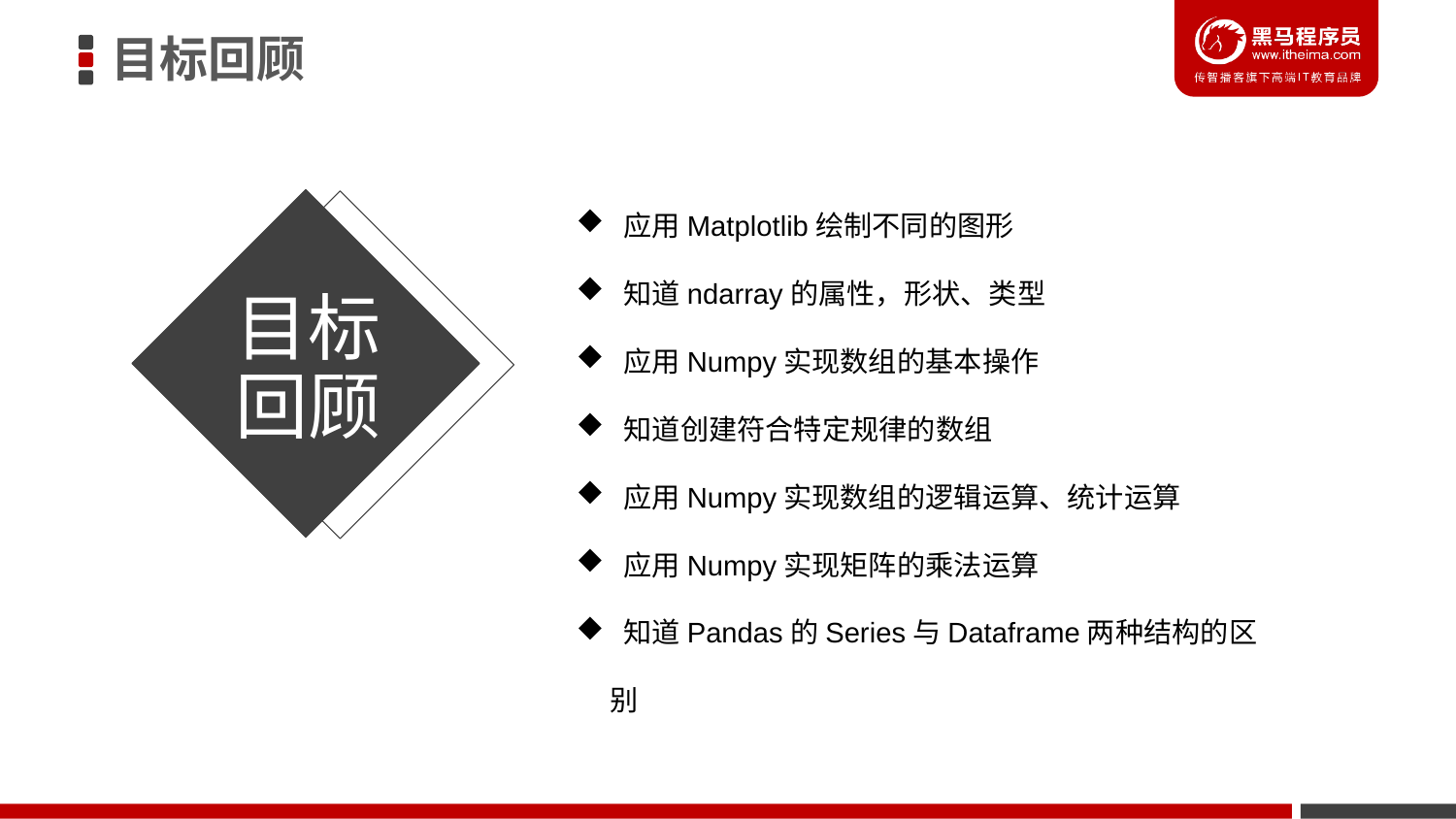

目标回顾
 应用Matplotlib绘制不同的图形
 知道ndarray的属性，形状、类型
 应用Numpy实现数组的基本操作
 知道创建符合特定规律的数组
 应用Numpy实现数组的逻辑运算、统计运算
 应用Numpy实现矩阵的乘法运算
 知道Pandas的Series与Dataframe两种结构的区别

目标
回顾